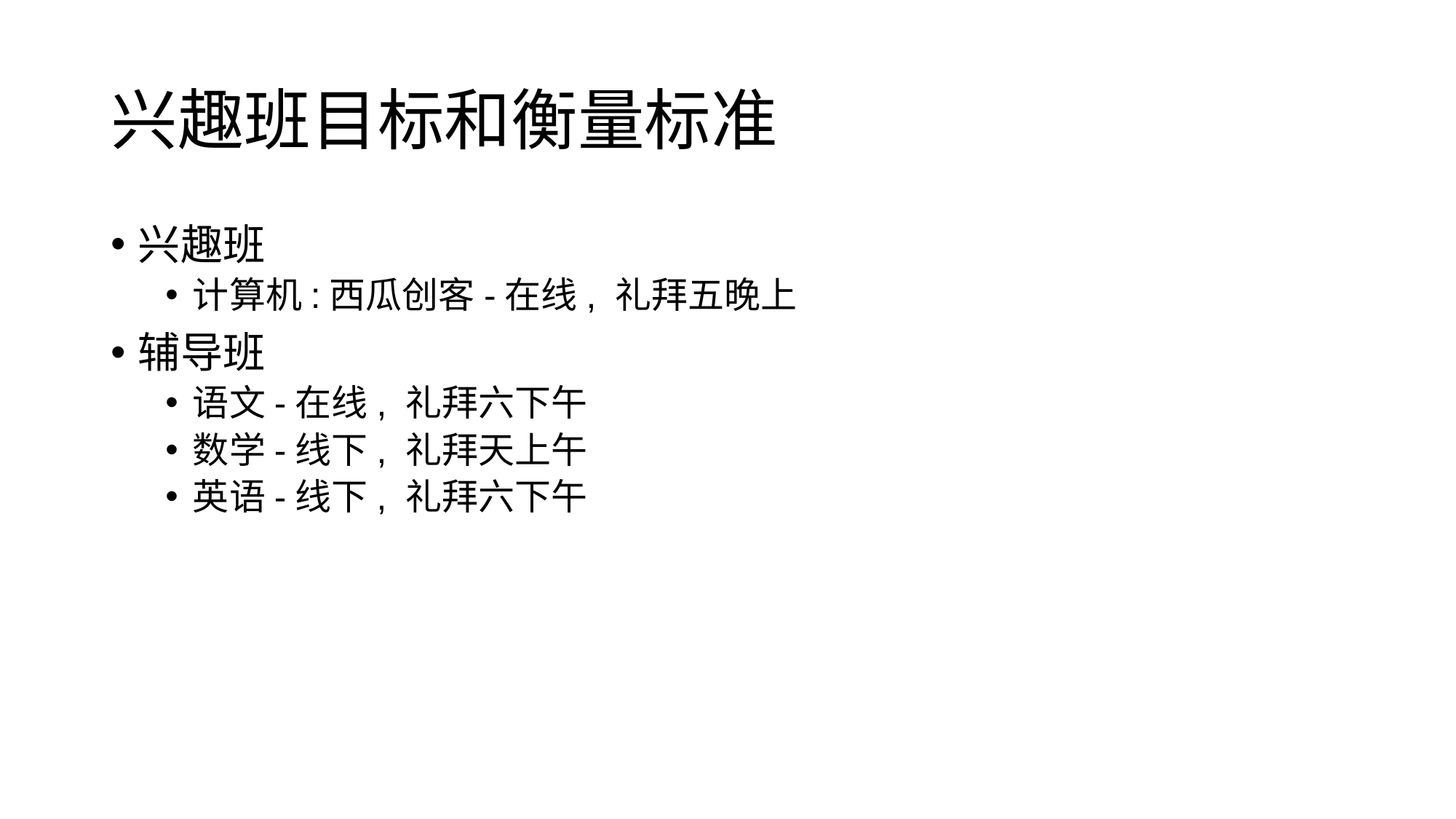

# 兴趣班目标和衡量标准
兴趣班
计算机:西瓜创客-在线, 礼拜五晚上
辅导班
语文-在线, 礼拜六下午
数学-线下, 礼拜天上午
英语-线下, 礼拜六下午